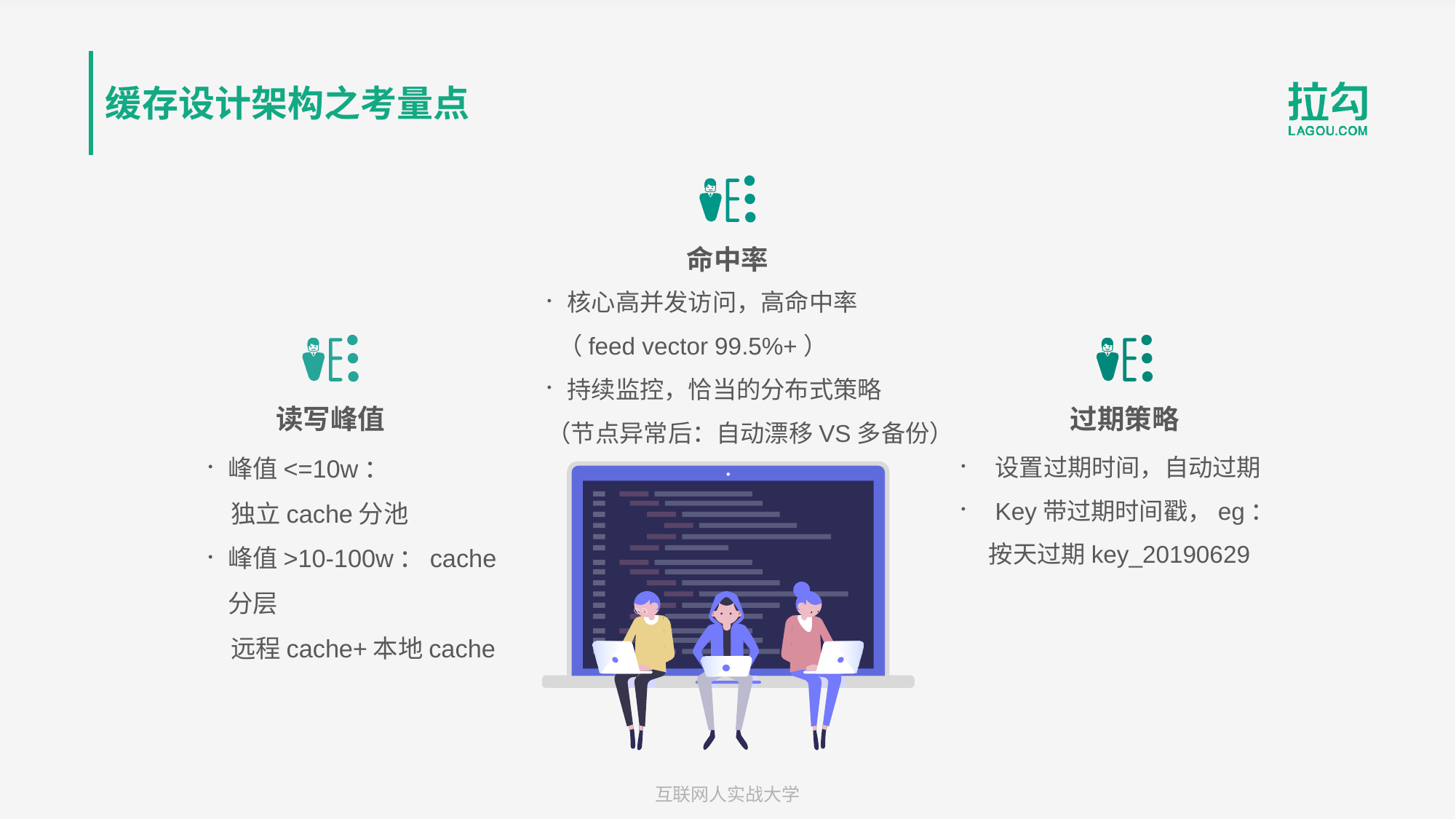

缓存设计架构之考量点

命中率
核心高并发访问，高命中率
 （feed vector 99.5%+）
持续监控，恰当的分布式策略
（节点异常后：自动漂移VS多备份）

读写峰值
峰值<=10w：
   独立cache分池
峰值>10-100w：cache分层
   远程cache+本地cache

过期策略
设置过期时间，自动过期
Key带过期时间戳，eg：
    按天过期key_20190629